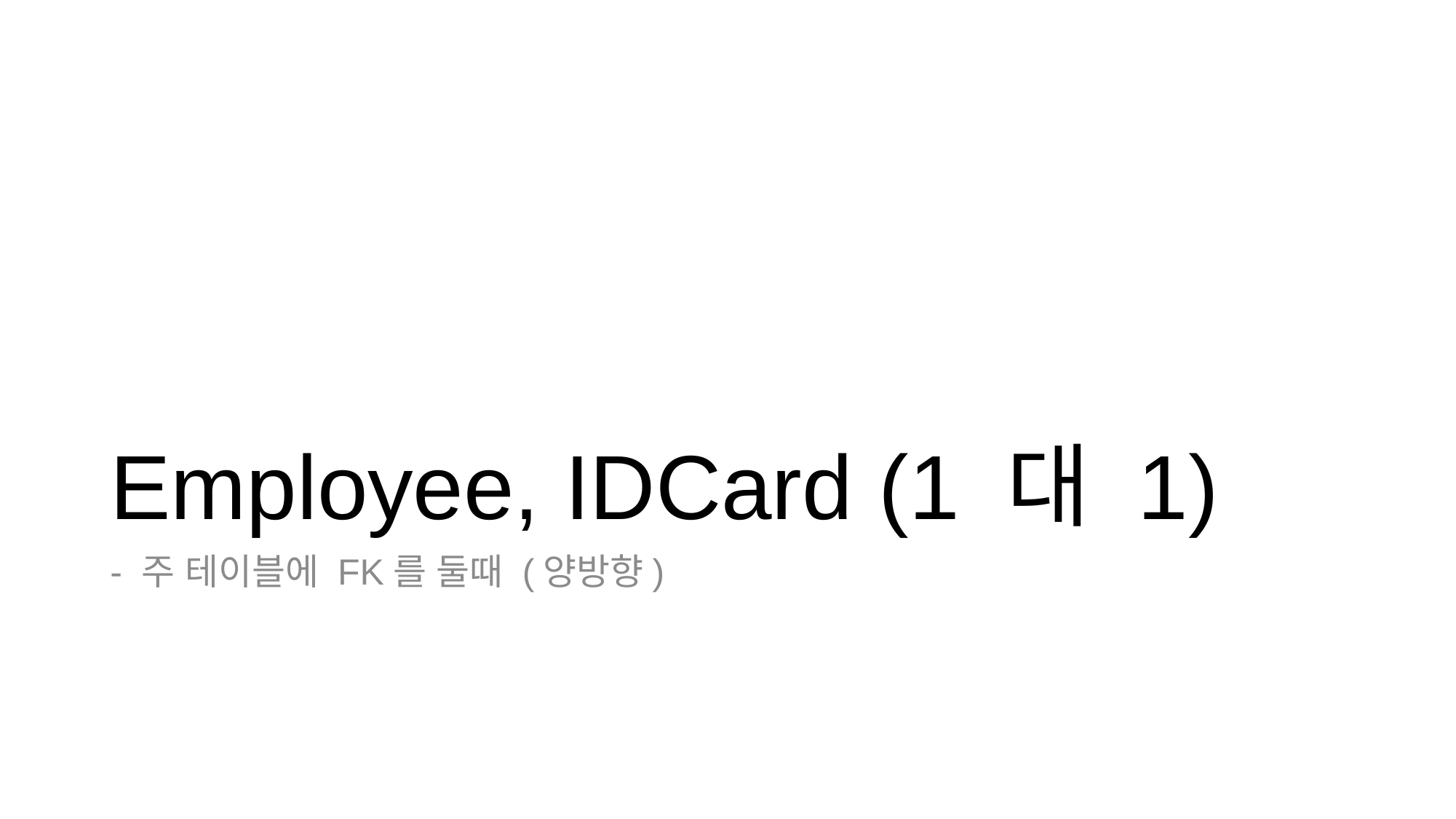

# Employee, IDCard (1 대 1)
- 주 테이블에 FK를 둘때 (양방향)